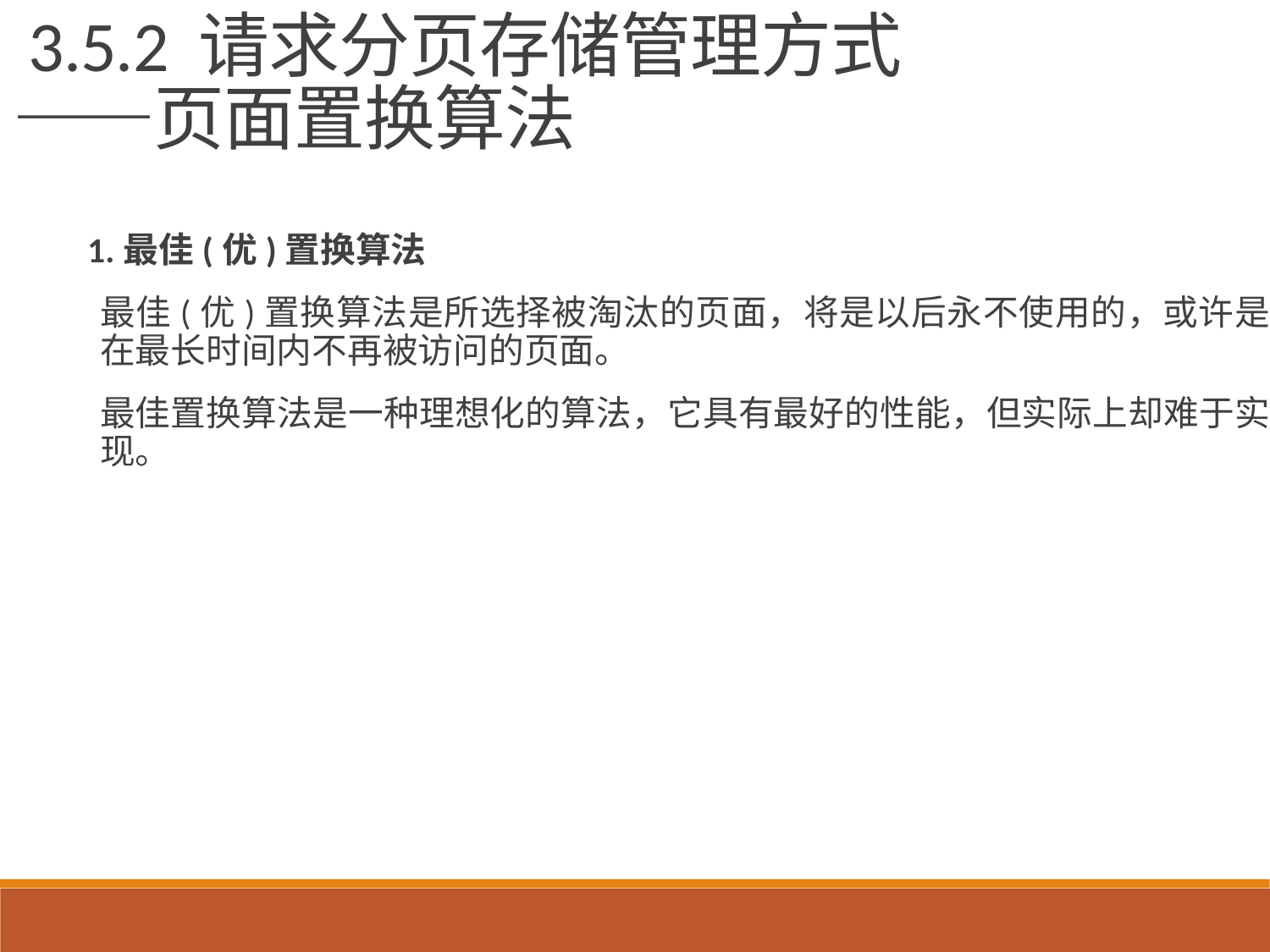

3.5.2 请求分页存储管理方式
——页面置换算法
1.最佳(优)置换算法
最佳(优)置换算法是所选择被淘汰的页面，将是以后永不使用的，或许是在最长时间内不再被访问的页面。
最佳置换算法是一种理想化的算法，它具有最好的性能，但实际上却难于实现。